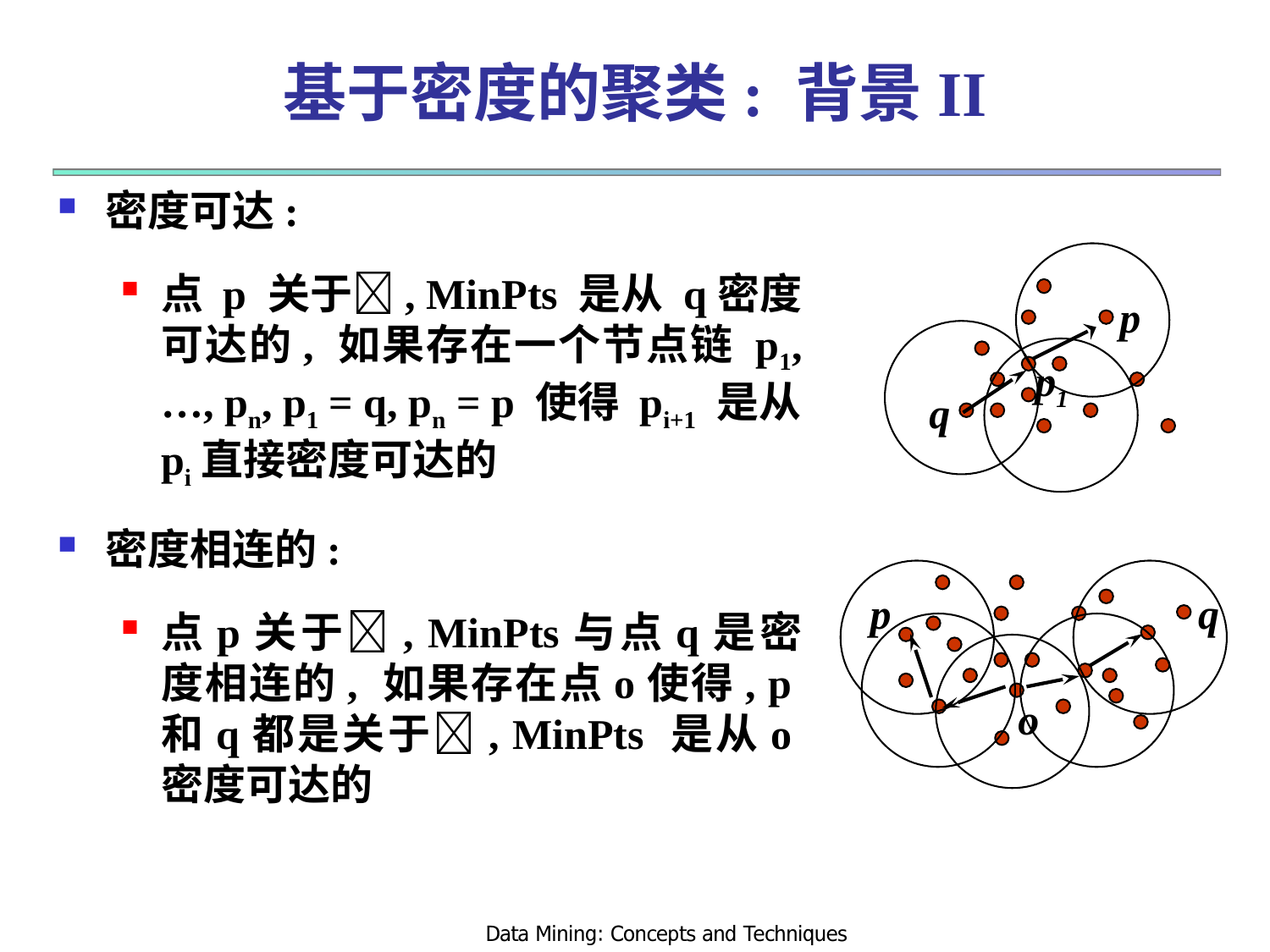

# 基于密度的聚类: 背景II
密度可达:
点 p 关于ε, MinPts 是从 q密度可达的, 如果存在一个节点链 p1, …, pn, p1 = q, pn = p 使得 pi+1 是从pi直接密度可达的
密度相连的:
点p关于ε, MinPts与点q是密度相连的, 如果存在点o使得, p和q都是关于ε, MinPts 是从o密度可达的

p

p1

q

p
q

o

Data Mining: Concepts and Techniques
70